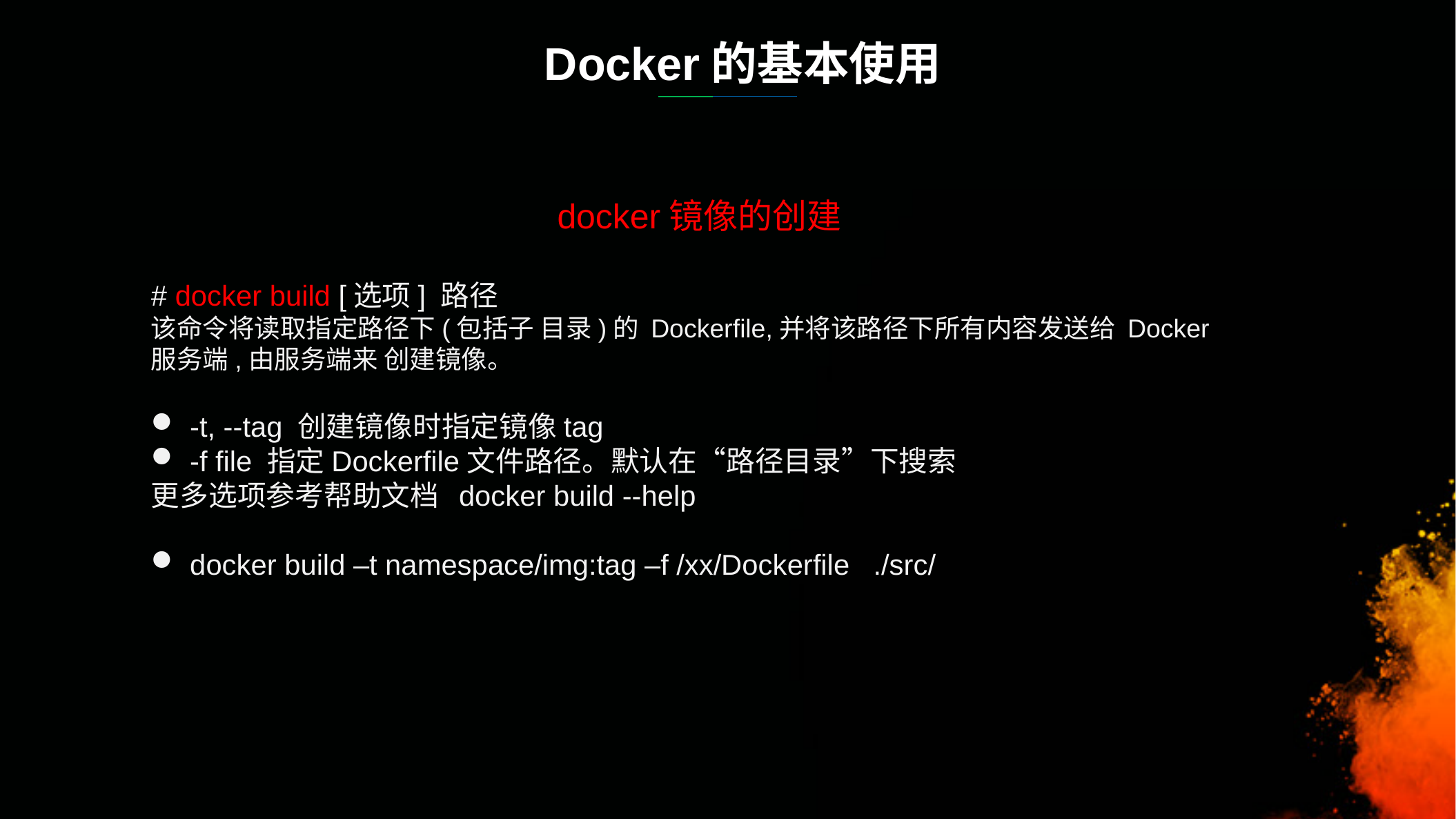

Docker的基本使用
docker镜像的创建

# docker build [选项] 路径
该命令将读取指定路径下(包括子 目录)的 Dockerfile,并将该路径下所有内容发送给 Docker 服务端,由服务端来 创建镜像。

-t, --tag 创建镜像时指定镜像tag
-f file 指定Dockerfile文件路径。默认在“路径目录”下搜索
更多选项参考帮助文档  docker build --help

docker build –t namespace/img:tag –f /xx/Dockerfile   ./src/